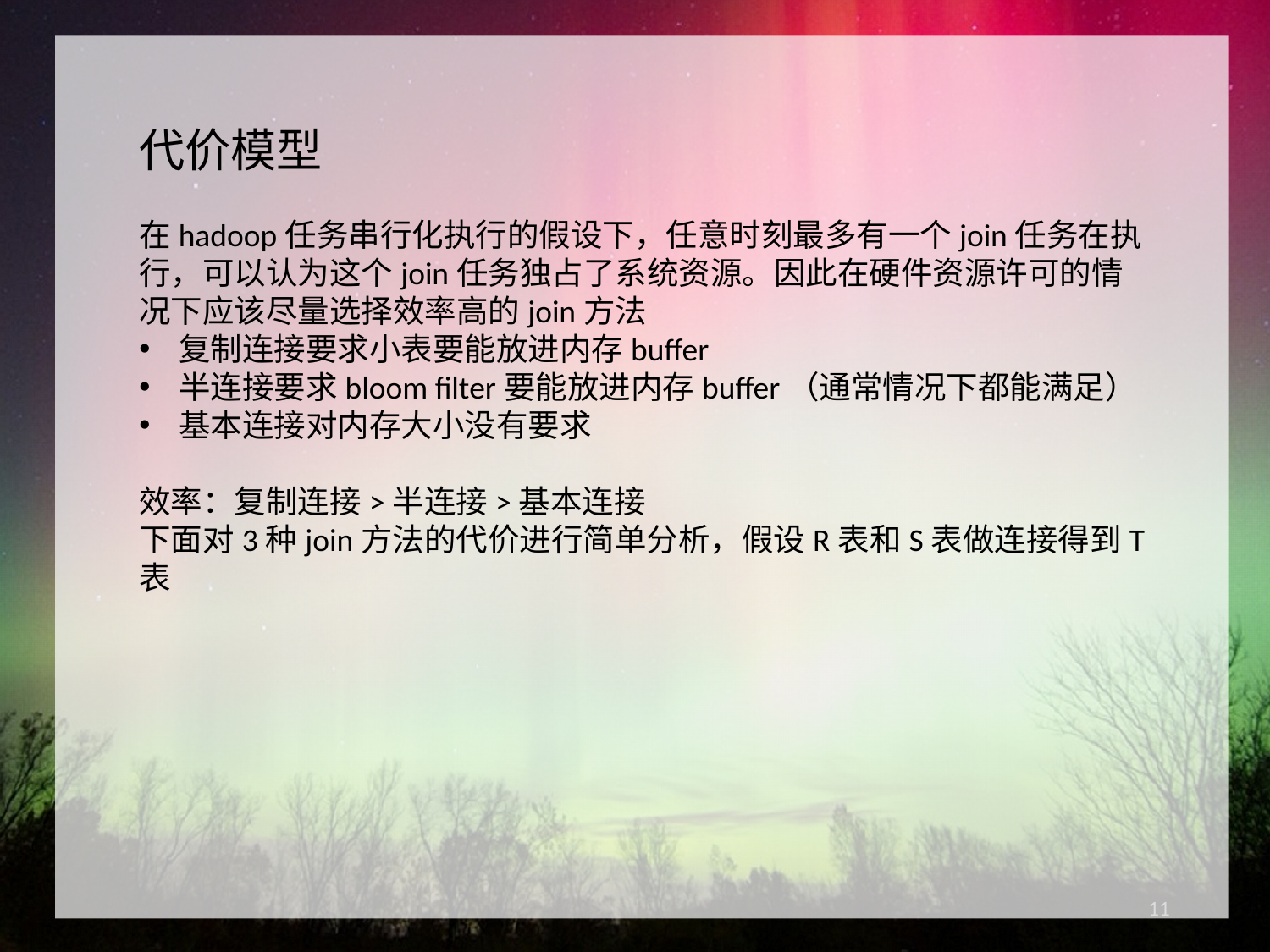

代价模型

在hadoop任务串行化执行的假设下，任意时刻最多有一个join任务在执行，可以认为这个join任务独占了系统资源。因此在硬件资源许可的情况下应该尽量选择效率高的join方法
复制连接要求小表要能放进内存buffer
半连接要求bloom filter要能放进内存buffer（通常情况下都能满足）
基本连接对内存大小没有要求

效率：复制连接>半连接>基本连接
下面对3种join方法的代价进行简单分析，假设R表和S表做连接得到T表
11